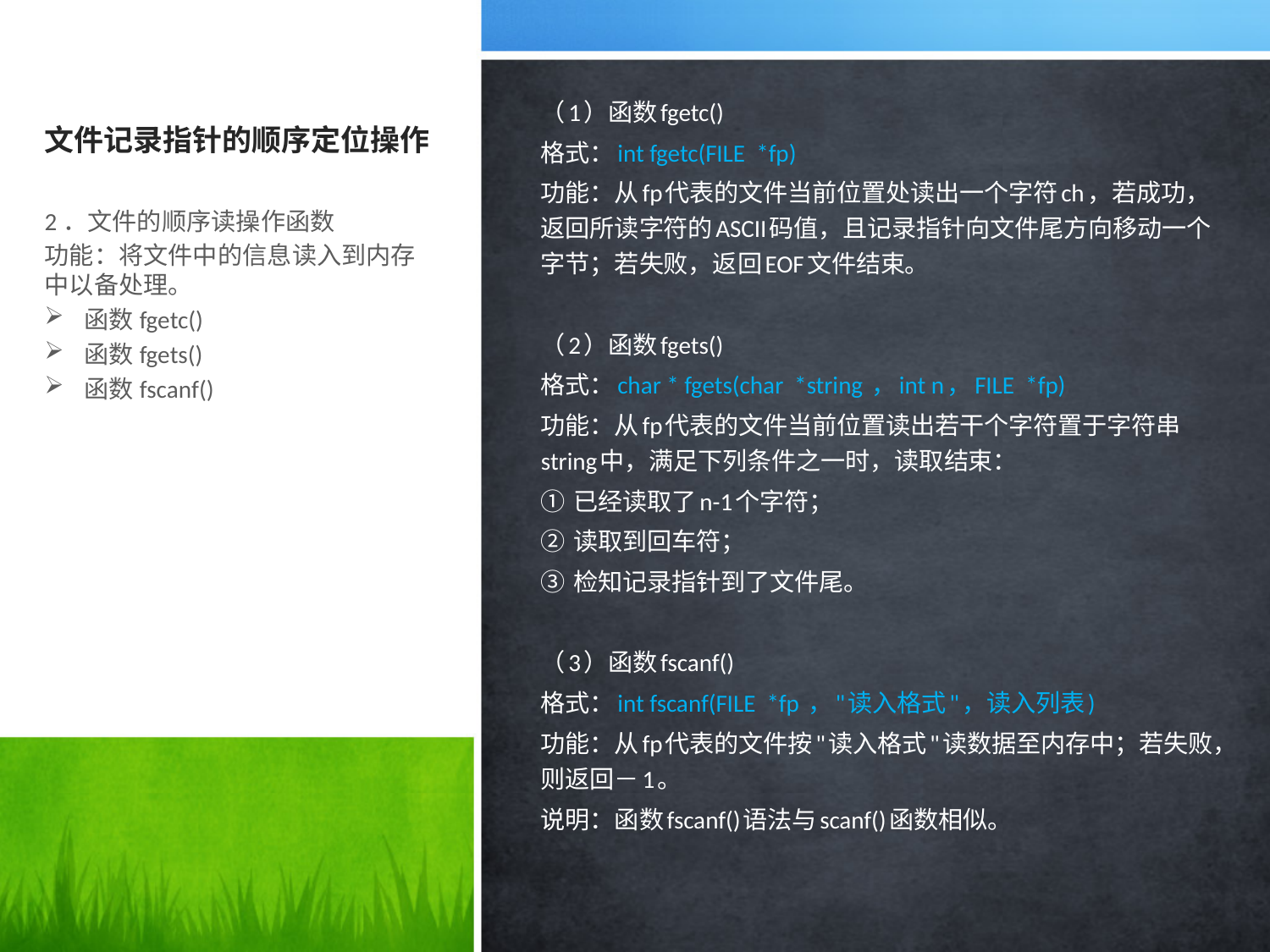

# 文件记录指针的顺序定位操作
（1）函数fgetc()
格式：int fgetc(FILE  *fp)
功能：从fp代表的文件当前位置处读出一个字符ch，若成功，返回所读字符的ASCII码值，且记录指针向文件尾方向移动一个字节；若失败，返回EOF文件结束。

（2）函数fgets()
格式：char * fgets(char  *string ，int n，FILE  *fp)
功能：从fp代表的文件当前位置读出若干个字符置于字符串string中，满足下列条件之一时，读取结束：
① 已经读取了n-1个字符；
② 读取到回车符；
③ 检知记录指针到了文件尾。

（3）函数fscanf()
格式：int fscanf(FILE  *fp ，"读入格式"，读入列表)
功能：从fp代表的文件按"读入格式"读数据至内存中；若失败，则返回－1。
说明：函数fscanf()语法与scanf()函数相似。

2．文件的顺序读操作函数
功能：将文件中的信息读入到内存中以备处理。
函数fgetc()
函数fgets()
函数fscanf()